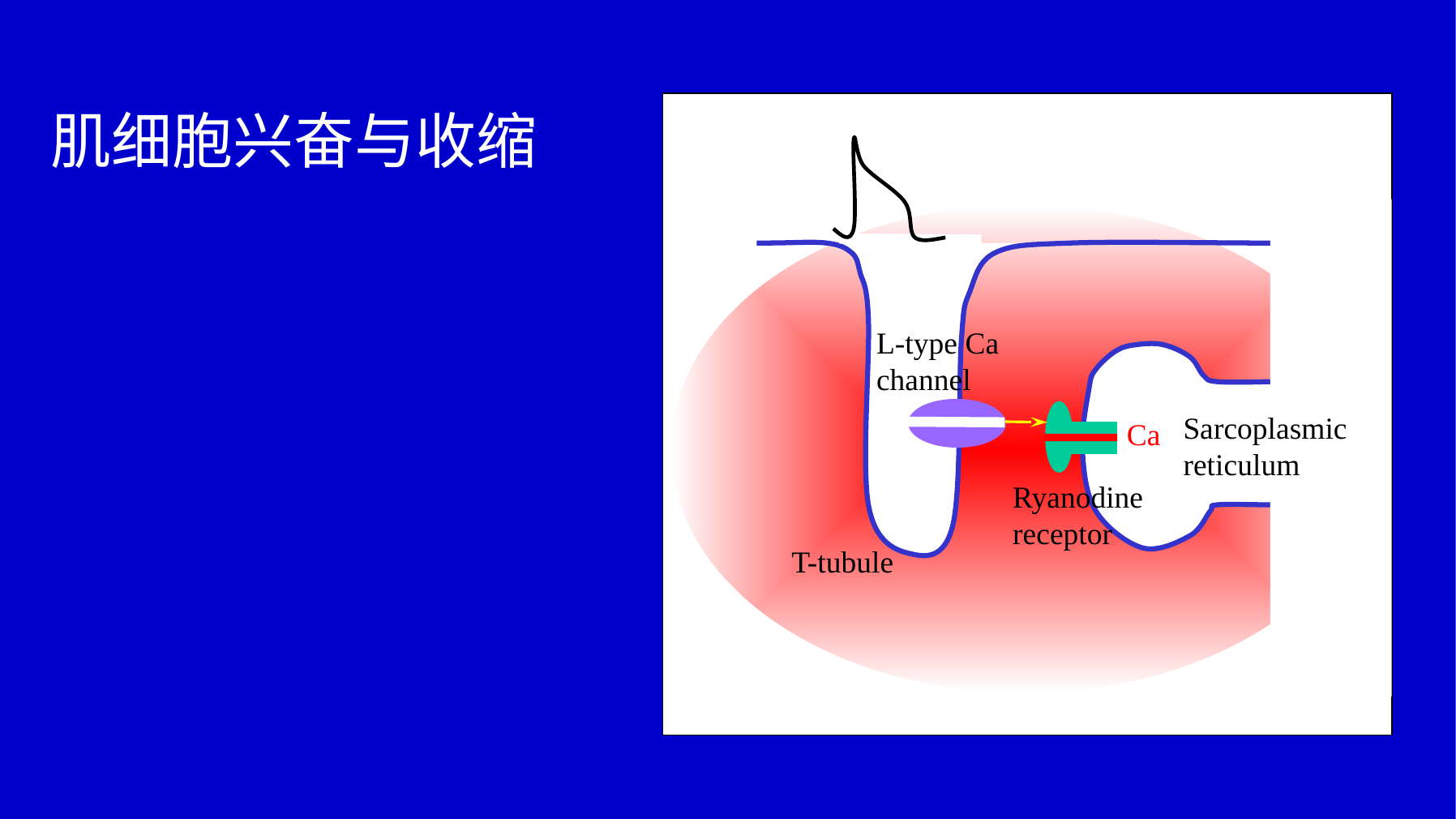

L-type Ca channel

Sarcoplasmic reticulum
Ca

Ryanodine receptor
T-tubule
肌细胞兴奋与收缩